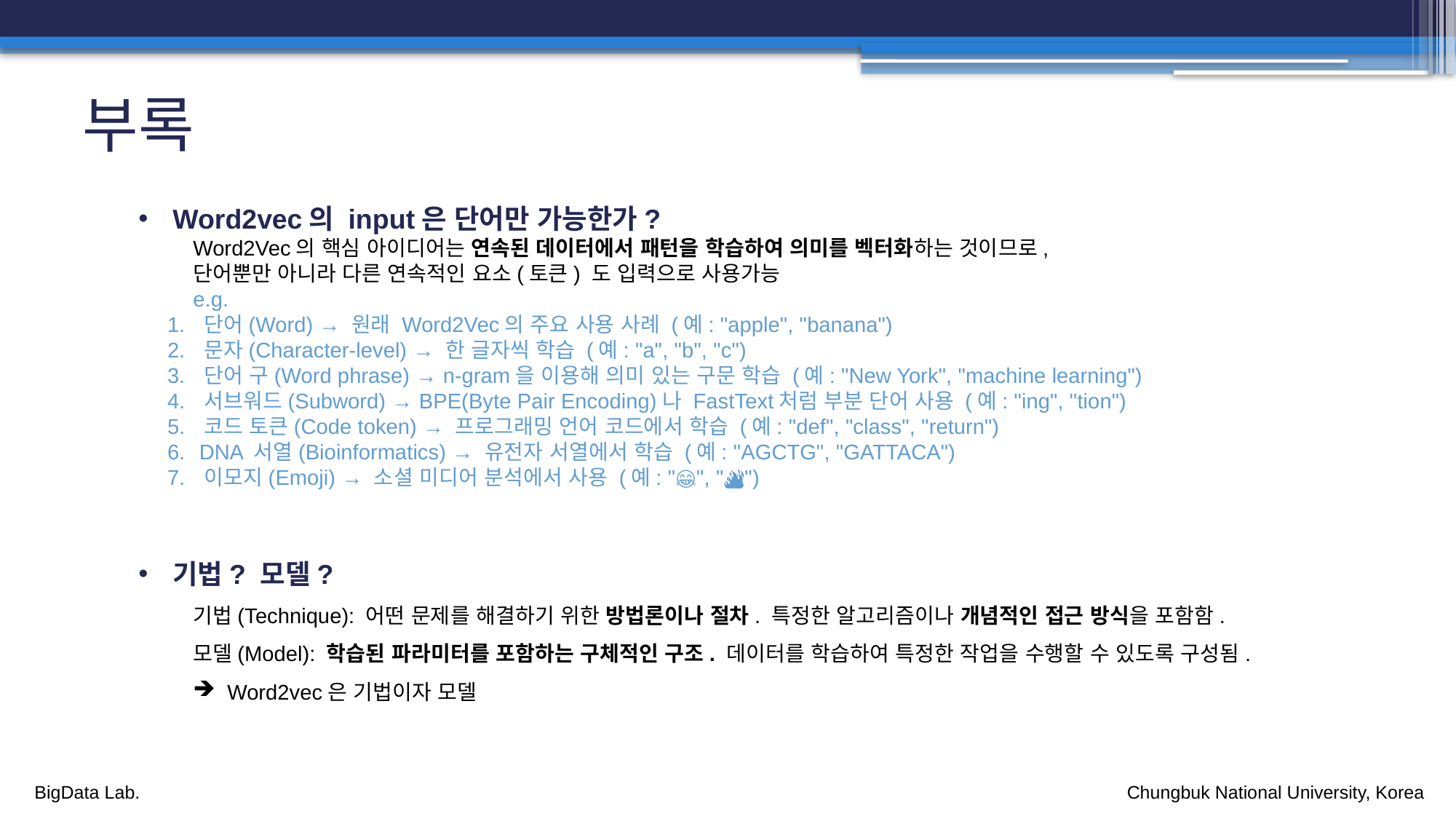

부록
Word2vec의 input은 단어만 가능한가?
Word2Vec의 핵심 아이디어는 연속된 데이터에서 패턴을 학습하여 의미를 벡터화하는 것이므로,
단어뿐만 아니라 다른 연속적인 요소(토큰) 도 입력으로 사용가능
e.g.
 단어(Word) → 원래 Word2Vec의 주요 사용 사례 (예: "apple", "banana")
 문자(Character-level) → 한 글자씩 학습 (예: "a", "b", "c")
 단어 구(Word phrase) → n-gram을 이용해 의미 있는 구문 학습 (예: "New York", "machine learning")
 서브워드(Subword) → BPE(Byte Pair Encoding)나 FastText처럼 부분 단어 사용 (예: "ing", "tion")
 코드 토큰(Code token) → 프로그래밍 언어 코드에서 학습 (예: "def", "class", "return")
 DNA 서열(Bioinformatics) → 유전자 서열에서 학습 (예: "AGCTG", "GATTACA")
 이모지(Emoji) → 소셜 미디어 분석에서 사용 (예: "😂", "🔥")

기법? 모델?
기법(Technique): 어떤 문제를 해결하기 위한 방법론이나 절차. 특정한 알고리즘이나 개념적인 접근 방식을 포함함.
모델(Model): 학습된 파라미터를 포함하는 구체적인 구조. 데이터를 학습하여 특정한 작업을 수행할 수 있도록 구성됨.
Word2vec은 기법이자 모델